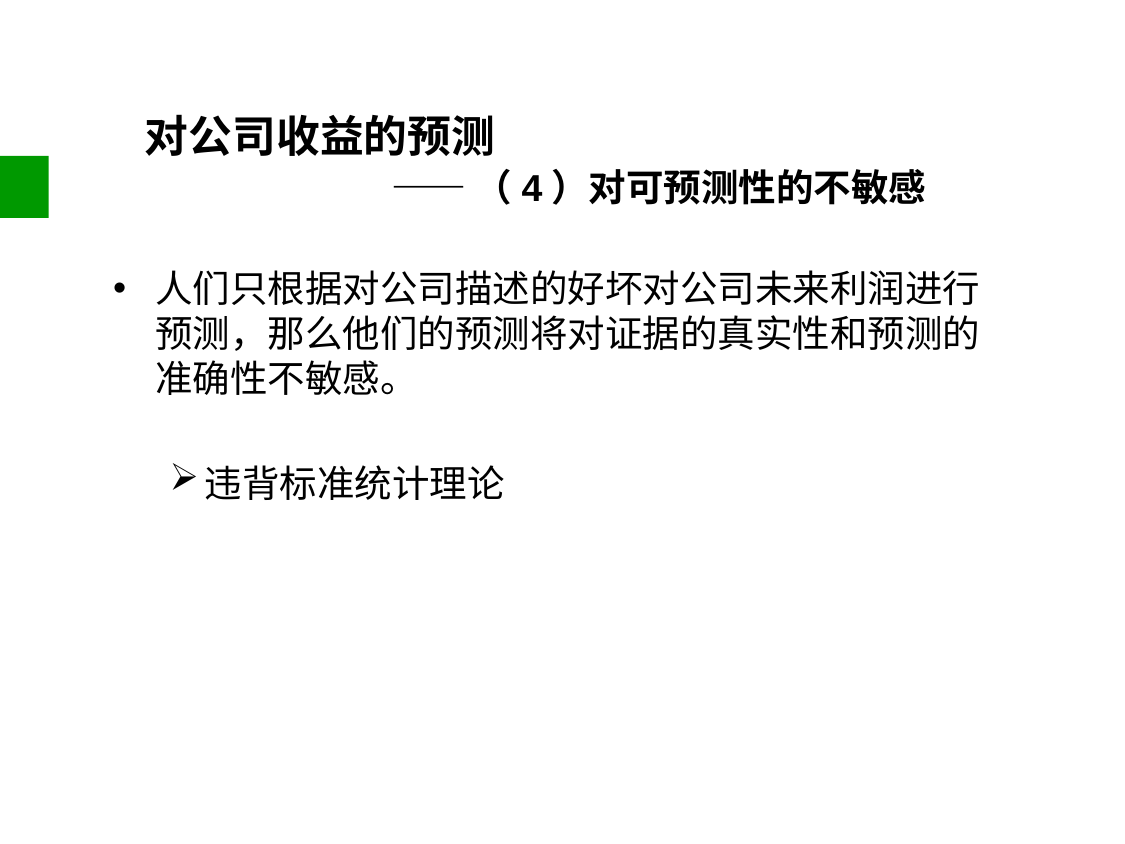

# 对公司收益的预测

——（4）对可预测性的不敏感
人们只根据对公司描述的好坏对公司未来利润进行预测，那么他们的预测将对证据的真实性和预测的准确性不敏感。

违背标准统计理论

25